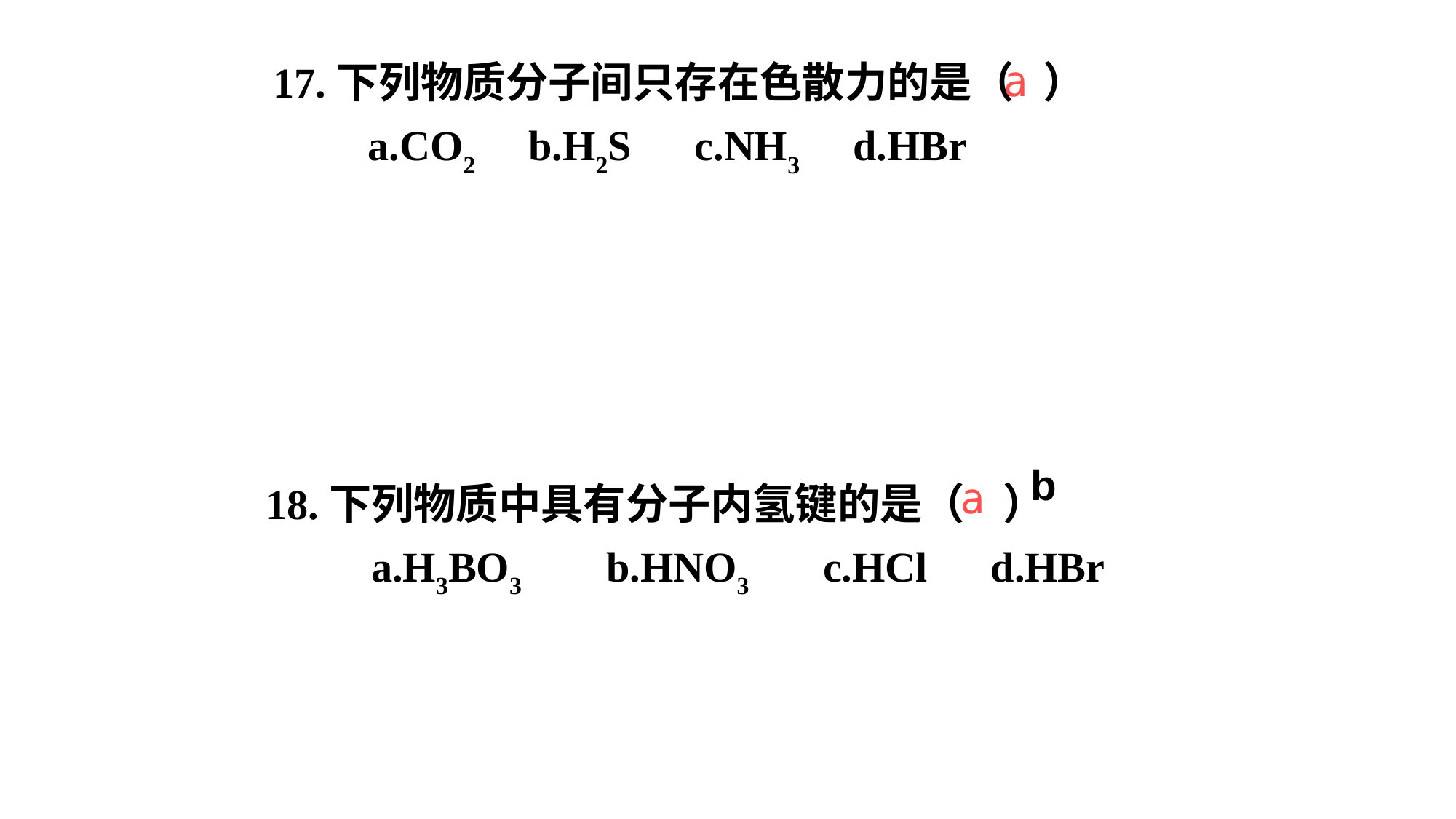

17.下列物质分子间只存在色散力的是（   ）
         a.CO2     b.H2S      c.NH3     d.HBr
a
b
18.下列物质中具有分子内氢键的是（    ）
          a.H3BO3        b.HNO3       c.HCl      d.HBr
a